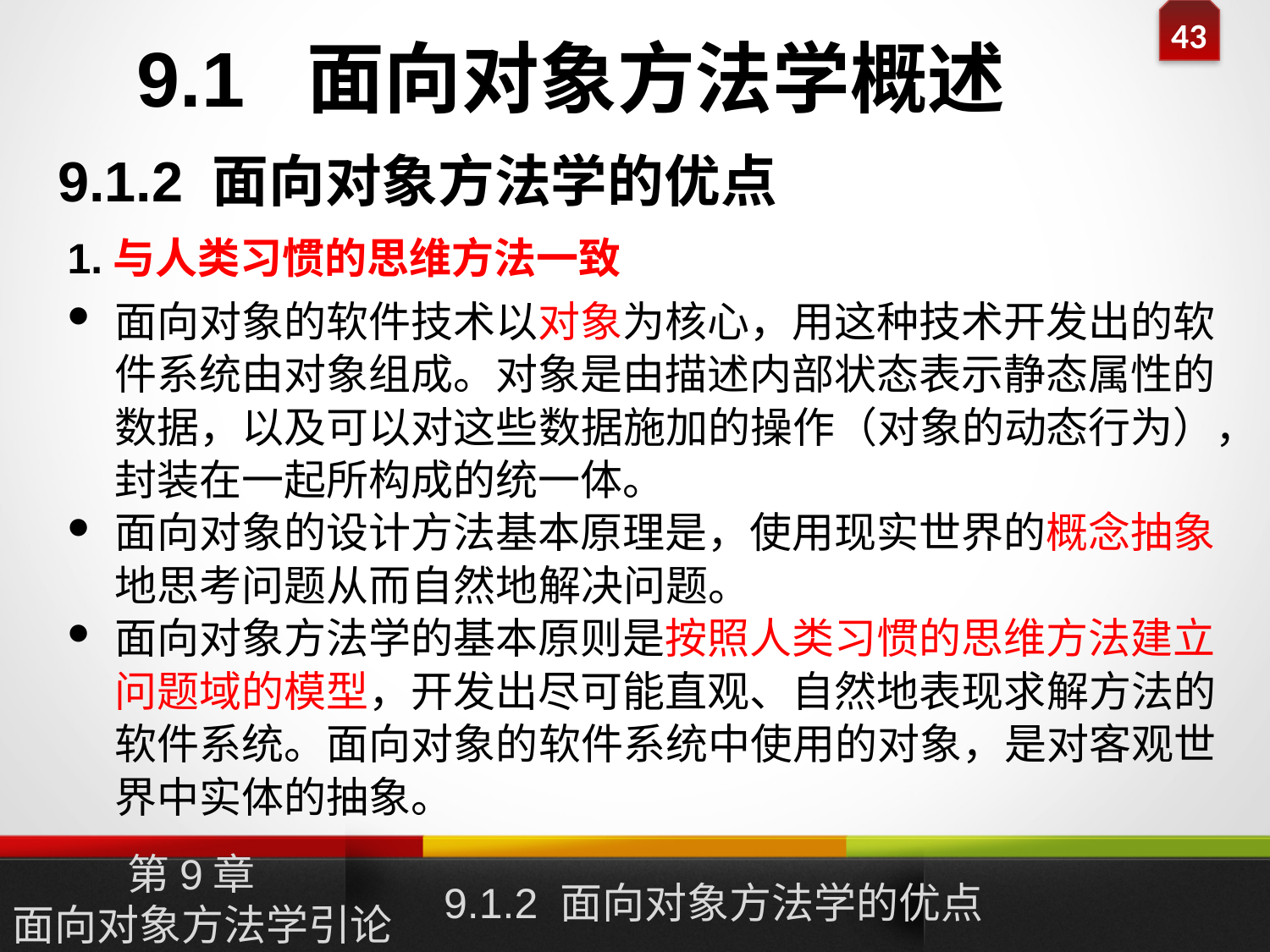

9.1  面向对象方法学概述
9.1.2 面向对象方法学的优点
1.与人类习惯的思维方法一致
面向对象的软件技术以对象为核心，用这种技术开发出的软件系统由对象组成。对象是由描述内部状态表示静态属性的数据，以及可以对这些数据施加的操作（对象的动态行为），封装在一起所构成的统一体。
面向对象的设计方法基本原理是，使用现实世界的概念抽象地思考问题从而自然地解决问题。
面向对象方法学的基本原则是按照人类习惯的思维方法建立问题域的模型，开发出尽可能直观、自然地表现求解方法的软件系统。面向对象的软件系统中使用的对象，是对客观世界中实体的抽象。
9.1.2 面向对象方法学的优点